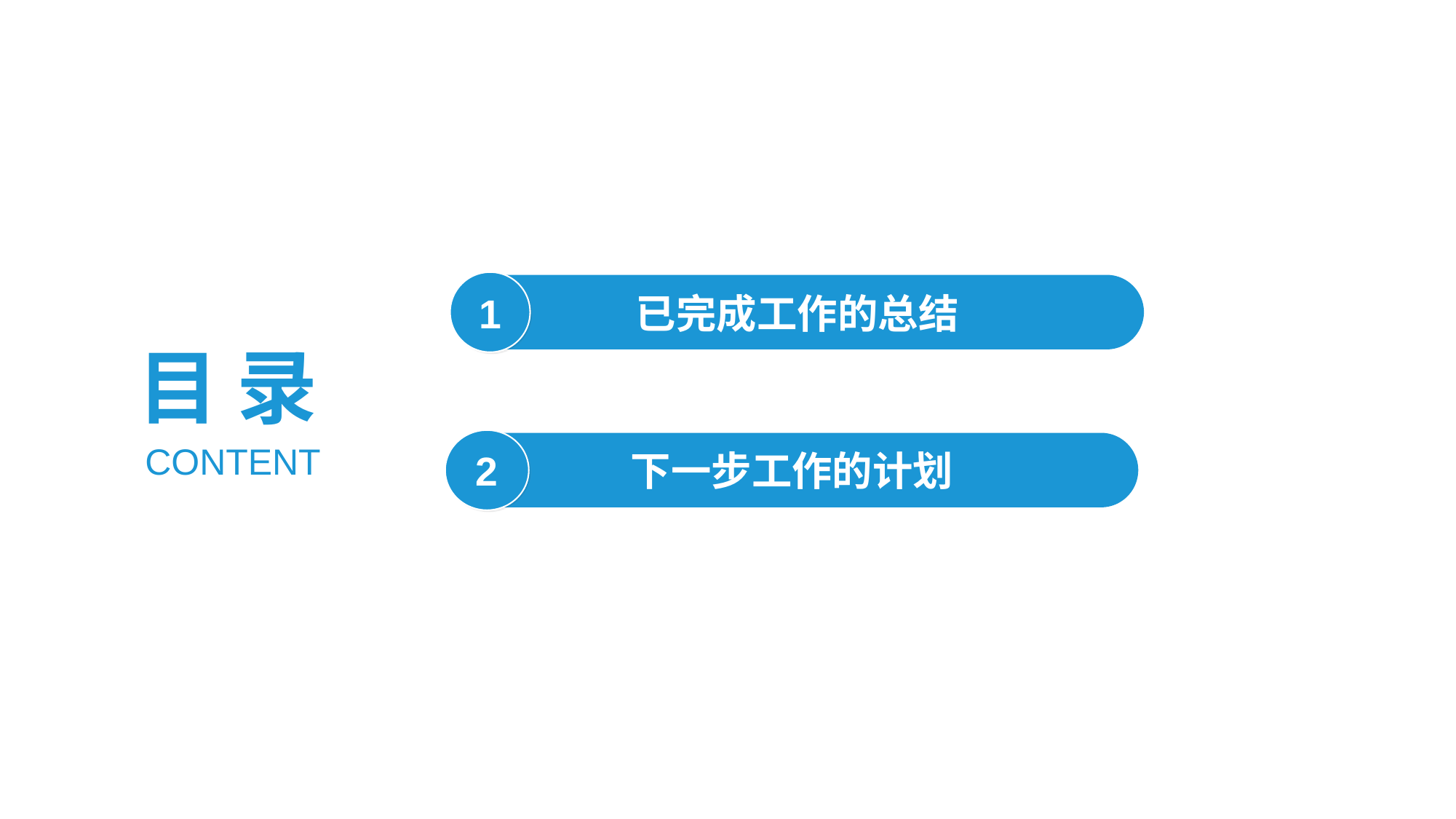

1
已完成工作的总结

目 录
2
下一步工作的计划

CONTENT